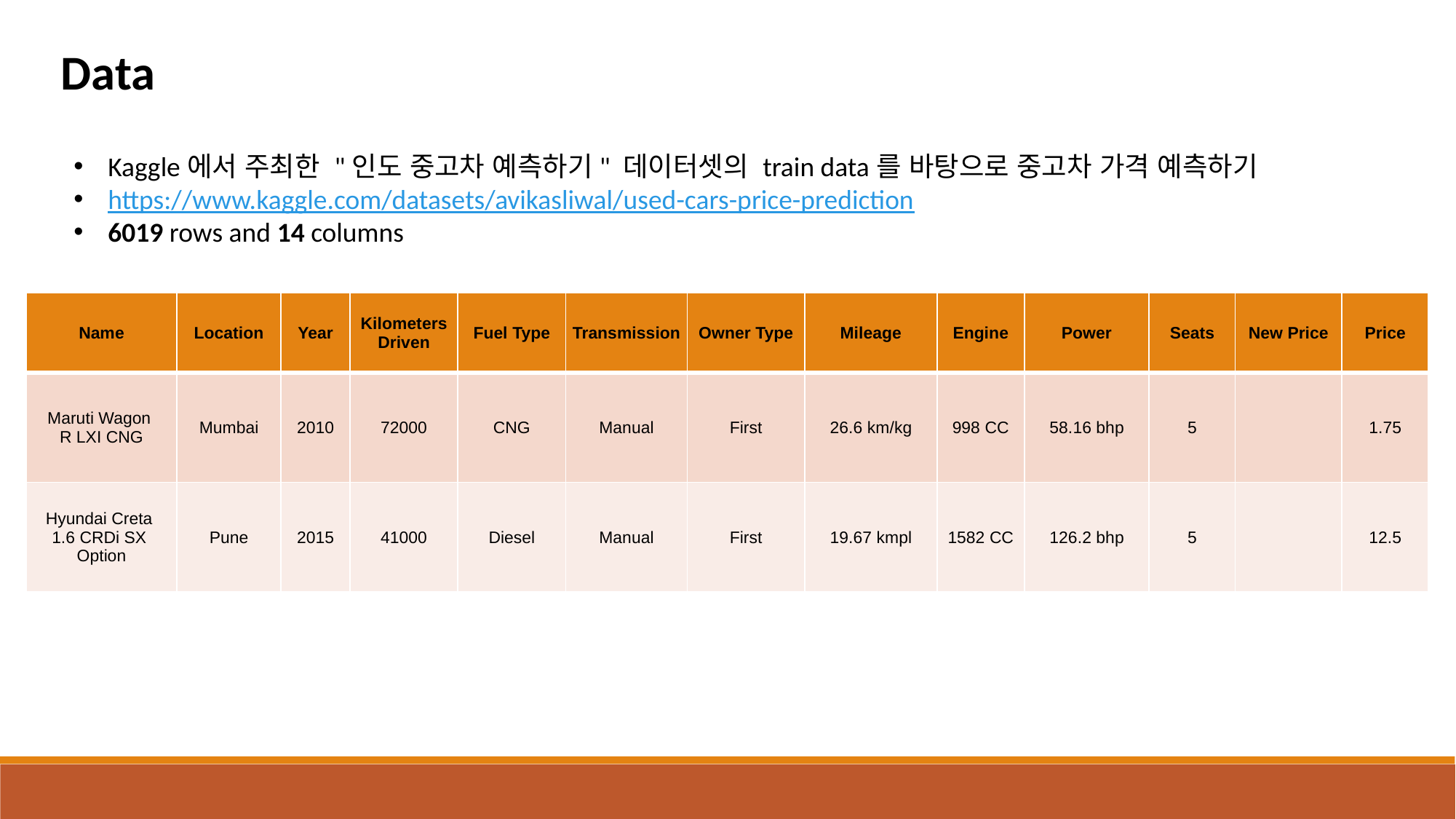

Data
Kaggle에서 주최한 "인도 중고차 예측하기" 데이터셋의 train data를 바탕으로 중고차 가격 예측하기
https://www.kaggle.com/datasets/avikasliwal/used-cars-price-prediction
6019 rows and 14 columns
| Name | Location | Year | Kilometers Driven | Fuel Type | Transmission | Owner Type | Mileage | Engine | Power | Seats | New Price | Price |
| --- | --- | --- | --- | --- | --- | --- | --- | --- | --- | --- | --- | --- |
| Maruti Wagon R LXI CNG | Mumbai | 2010 | 72000 | CNG | Manual | First | 26.6 km/kg | 998 CC | 58.16 bhp | 5 |  | 1.75 |
| Hyundai Creta 1.6 CRDi SX Option | Pune | 2015 | 41000 | Diesel | Manual | First | 19.67 kmpl | 1582 CC | 126.2 bhp | 5 |  | 12.5 |